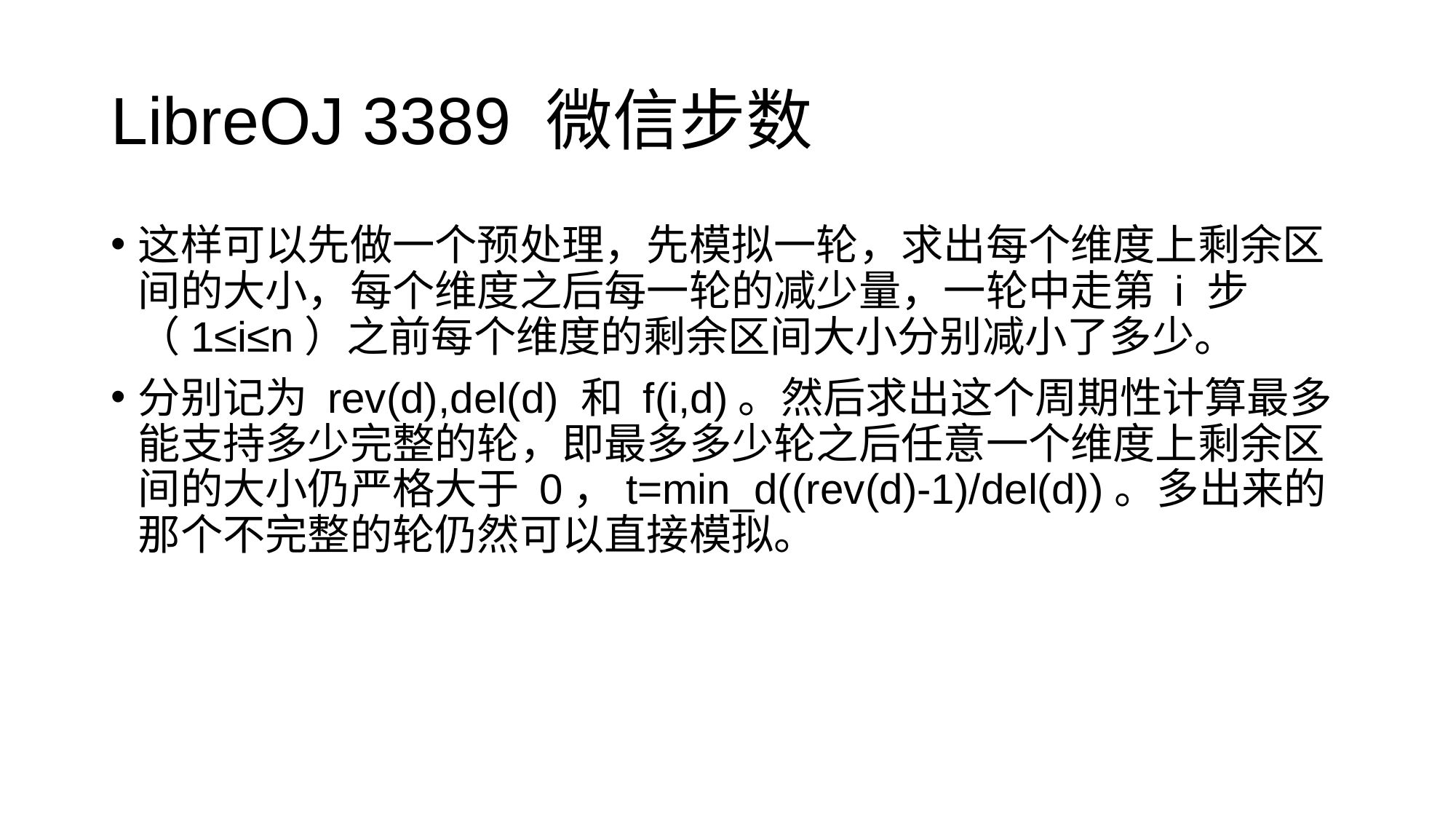

# LibreOJ 3389 微信步数
这样可以先做一个预处理，先模拟一轮，求出每个维度上剩余区间的大小，每个维度之后每一轮的减少量，一轮中走第 i 步（1≤i≤n）之前每个维度的剩余区间大小分别减小了多少。
分别记为 rev(d),del(d) 和 f(i,d)。然后求出这个周期性计算最多能支持多少完整的轮，即最多多少轮之后任意一个维度上剩余区间的大小仍严格大于 0，t=min_d((rev(d)-1)/del(d))。多出来的那个不完整的轮仍然可以直接模拟。